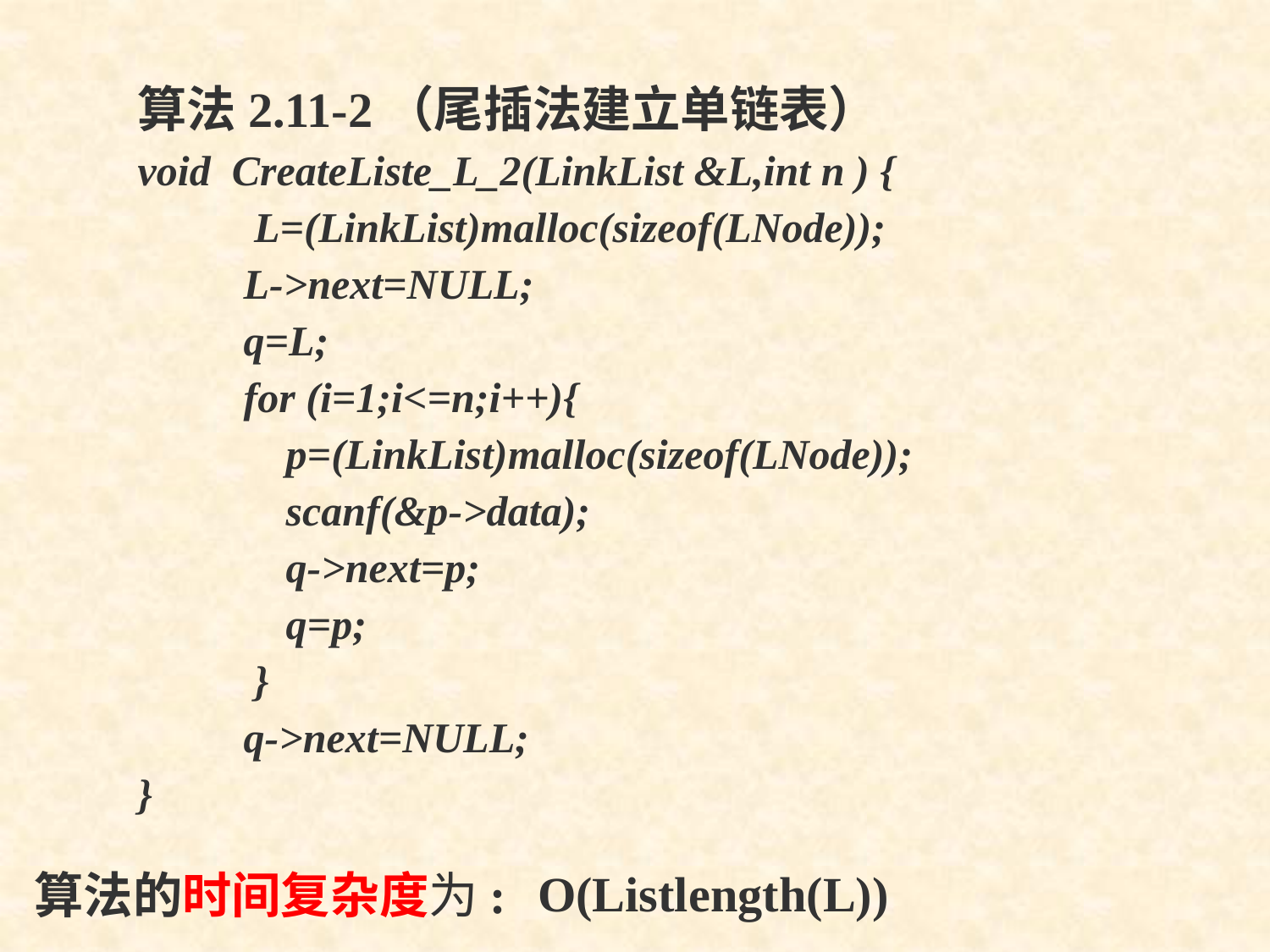

算法2.11-2（尾插法建立单链表）
void  CreateListe_L_2(LinkList &L,int n ) {
     L=(LinkList)malloc(sizeof(LNode));
    L->next=NULL;
    q=L;
    for (i=1;i<=n;i++){
        p=(LinkList)malloc(sizeof(LNode));
        scanf(&p->data);
        q->next=p;
        q=p;
     }
    q->next=NULL;
}
O(Listlength(L))
算法的时间复杂度为: